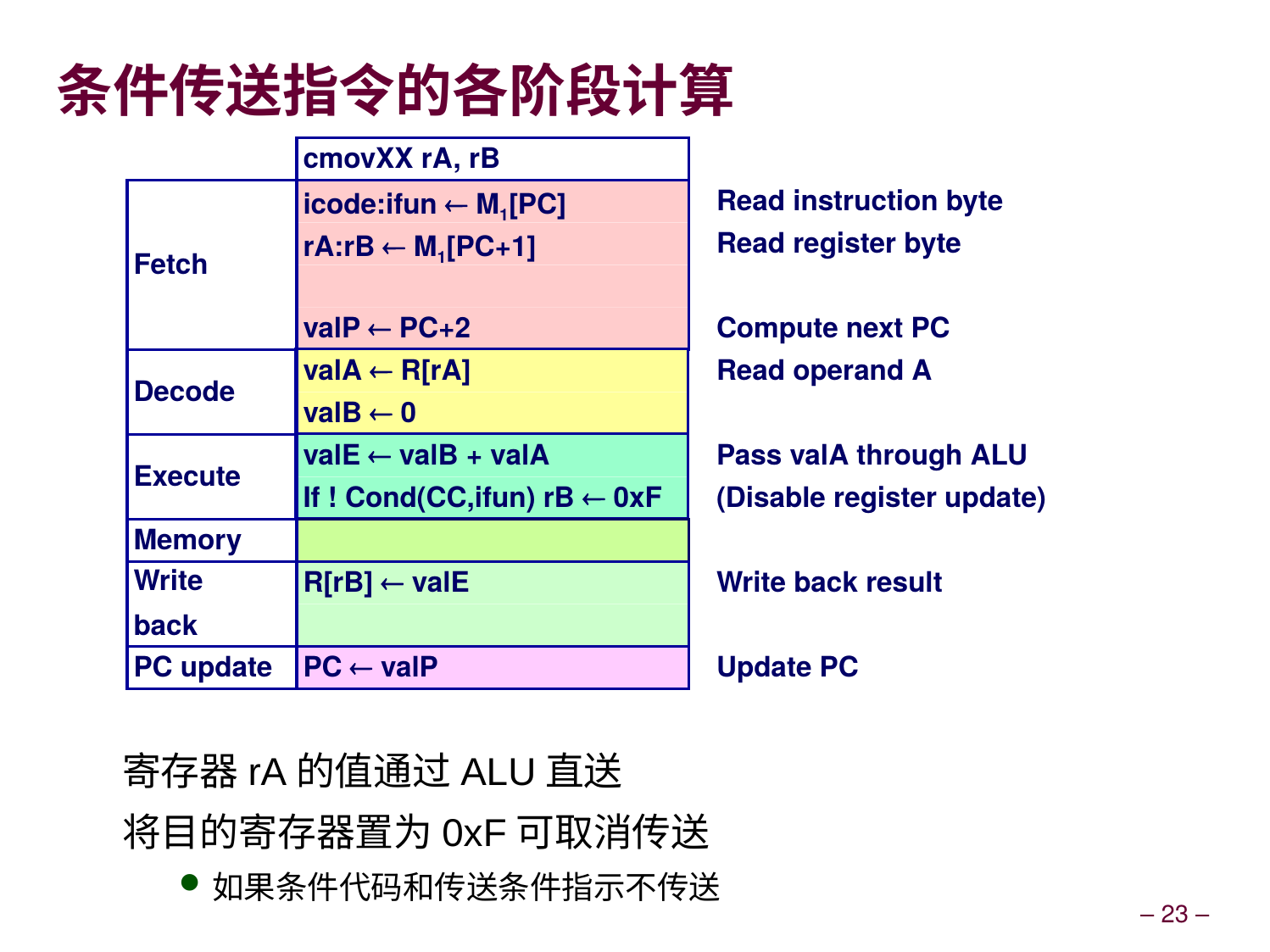

# 条件传送指令的各阶段计算
cmovXX rA, rB
Fetch
icode:ifun ← M1[PC]

Read instruction byte
rA:rB ← M1[PC+1]
Read register byte

valP ← PC+2
Compute next PC

Decode
valA ← R[rA]
Read operand A
valB ← 0

Execute
valE ← valB + valA
Pass valA through ALU
If ! Cond(CC,ifun) rB ← 0xF
(Disable register update)
Memory

Write
back
R[rB] ← valE

Write back result

PC update
PC ← valP
Update PC
寄存器rA的值通过ALU直送
将目的寄存器置为0xF可取消传送
如果条件代码和传送条件指示不传送